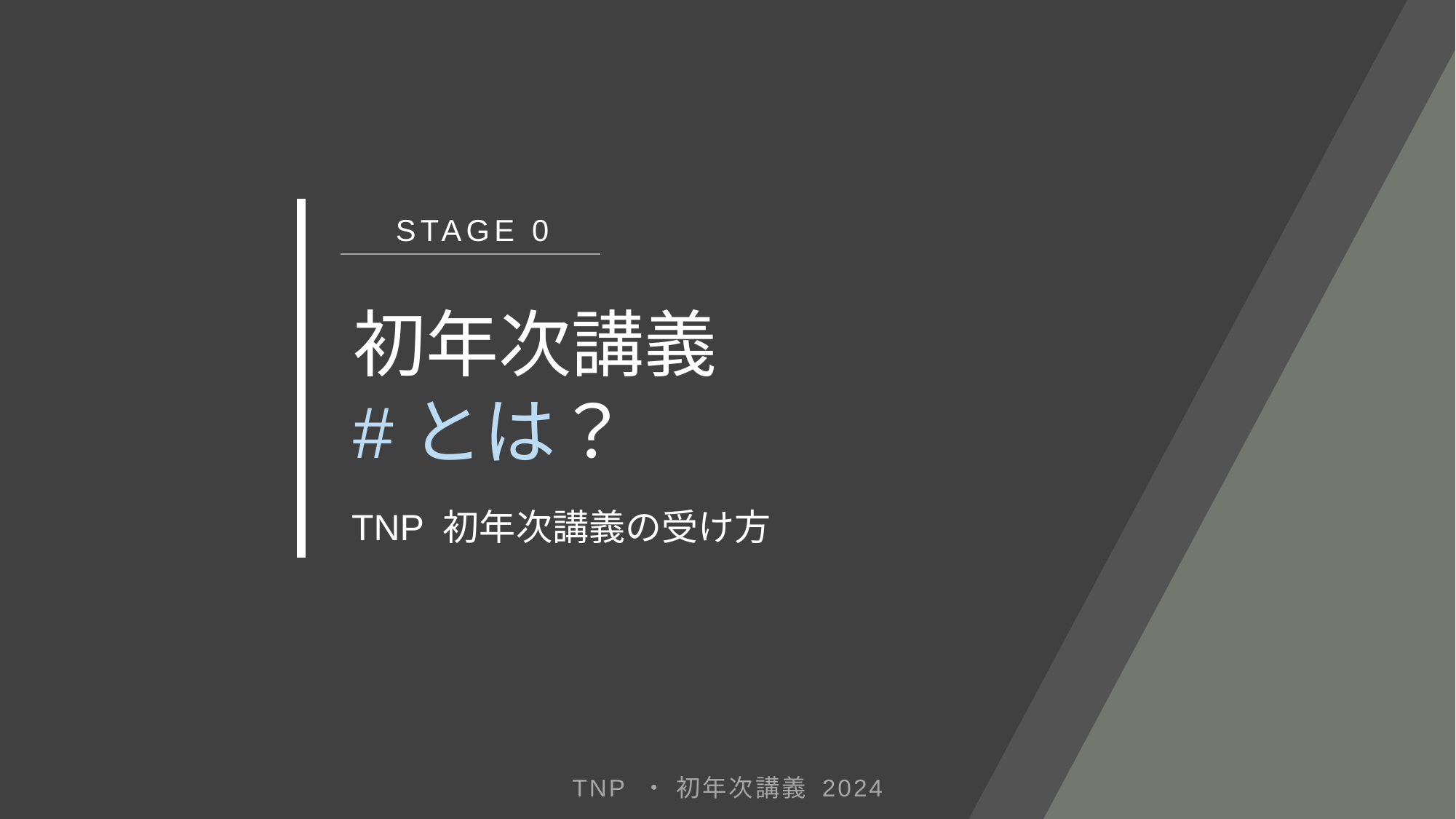

STAGE 0
# 初年次講義 #とは？
TNP 初年次講義の受け方